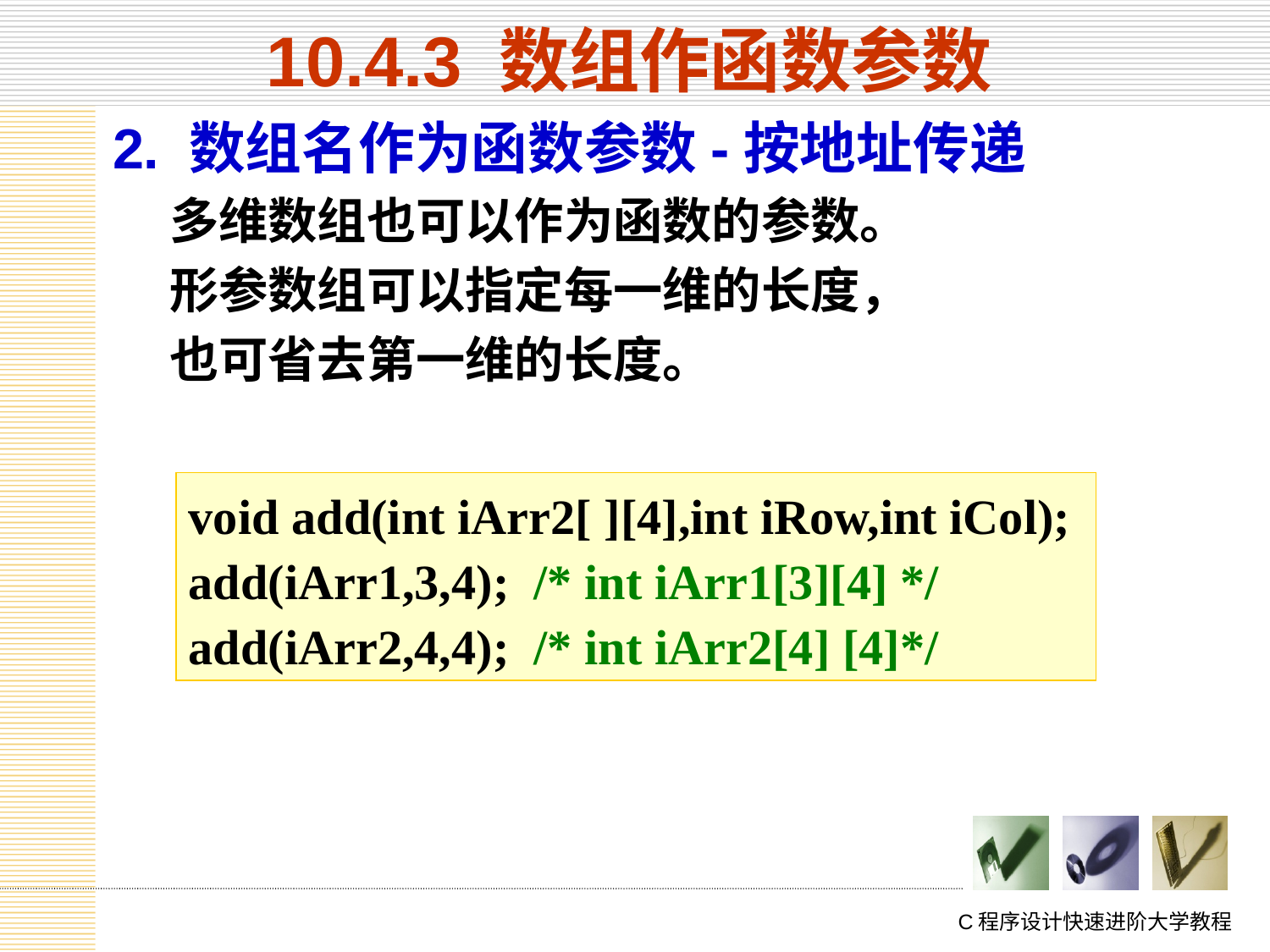

# 10.4.3 数组作函数参数
2. 数组名作为函数参数-按地址传递
    多维数组也可以作为函数的参数。
    形参数组可以指定每一维的长度，
    也可省去第一维的长度。

void add(int iArr2[ ][4],int iRow,int iCol);
add(iArr1,3,4);  /* int iArr1[3][4] */
add(iArr2,4,4);  /* int iArr2[4] [4]*/
46
C程序设计快速进阶大学教程